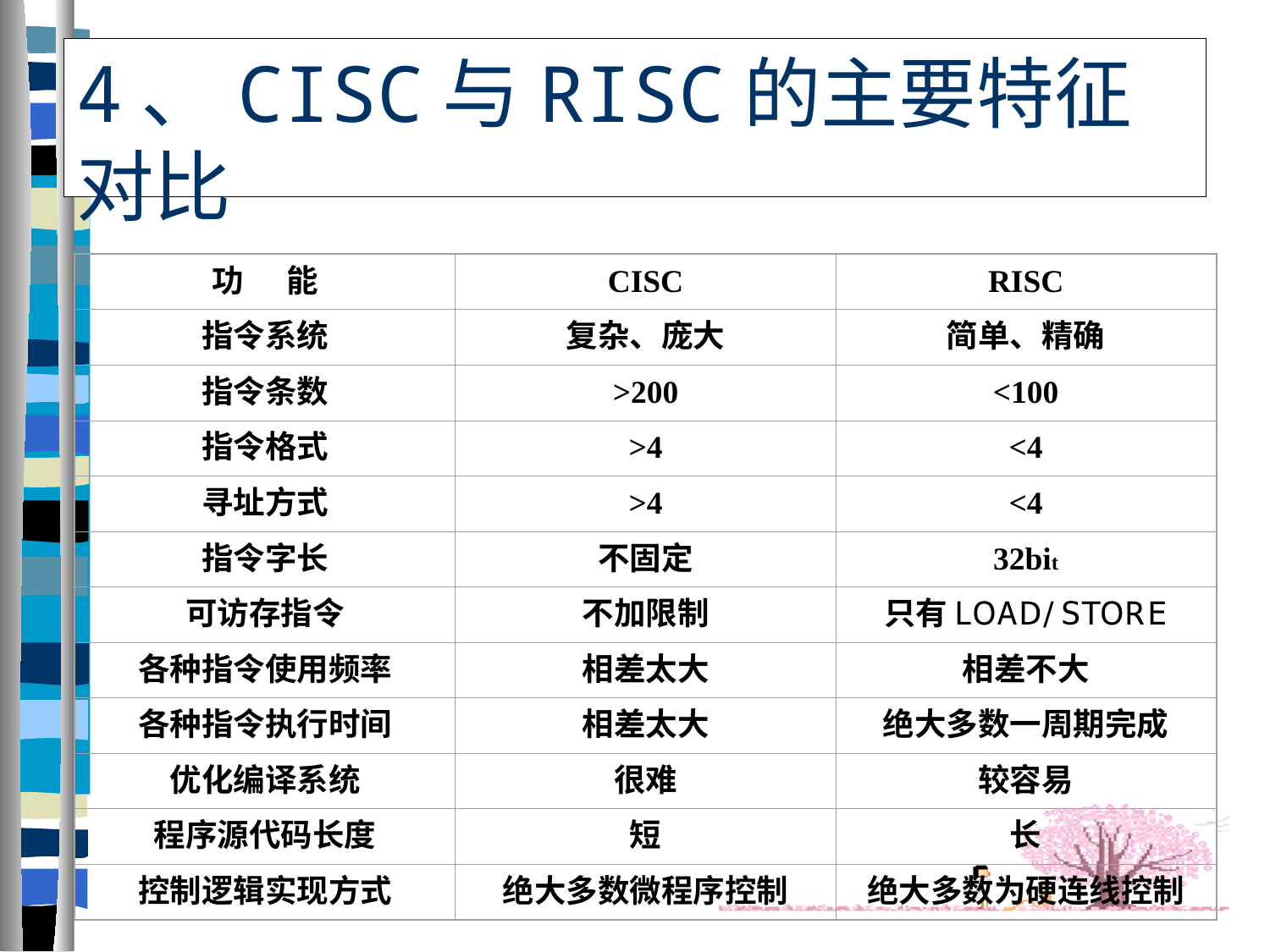

# 4、CISC与RISC的主要特征对比

功      能

CISC

RISC

指令系统

复杂、庞大

简单、精确

指令条数

>200

<100

指令格式

>4

<4

寻址方式

>4

<4

指令字长

不固定

32bit

可访存指令

不加限制

只有LOAD/STORE

各种指令使用频率

相差太大

相差不大

各种指令执行时间

相差太大

绝大多数一周期完成

优化编译系统

很难

较容易

程序源代码长度

短

长

控制逻辑实现方式

绝大多数微程序控制

绝大多数为硬连线控制